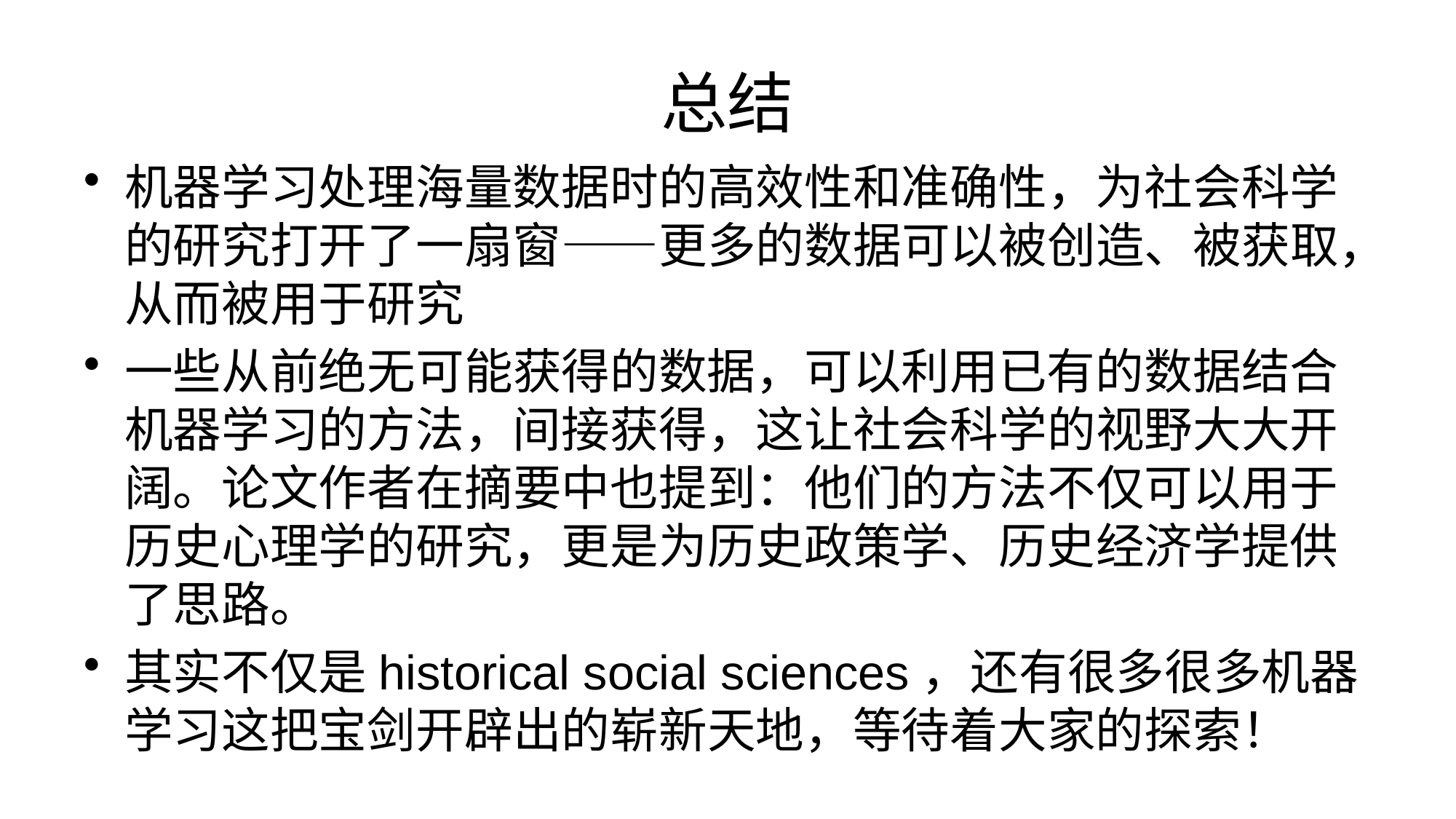

# 总结
机器学习处理海量数据时的高效性和准确性，为社会科学的研究打开了一扇窗——更多的数据可以被创造、被获取，从而被用于研究
一些从前绝无可能获得的数据，可以利用已有的数据结合机器学习的方法，间接获得，这让社会科学的视野大大开阔。论文作者在摘要中也提到：他们的方法不仅可以用于历史心理学的研究，更是为历史政策学、历史经济学提供了思路。
其实不仅是historical social sciences，还有很多很多机器学习这把宝剑开辟出的崭新天地，等待着大家的探索！